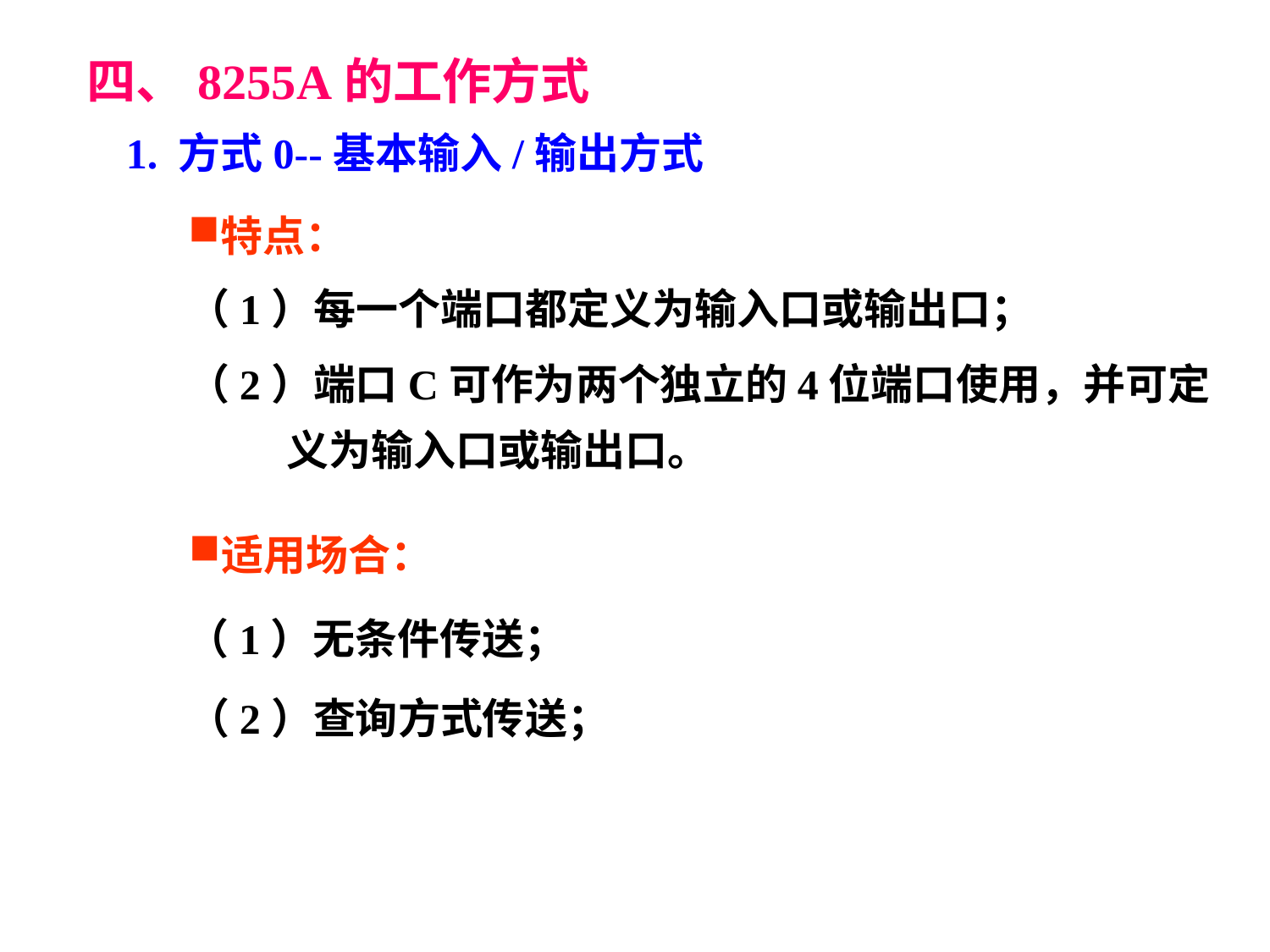

四、8255A的工作方式
1. 方式0--基本输入/输出方式
特点：
（1）每一个端口都定义为输入口或输出口；
（2）端口C可作为两个独立的4位端口使用，并可定义为输入口或输出口。
适用场合：
（1）无条件传送；
（2）查询方式传送；